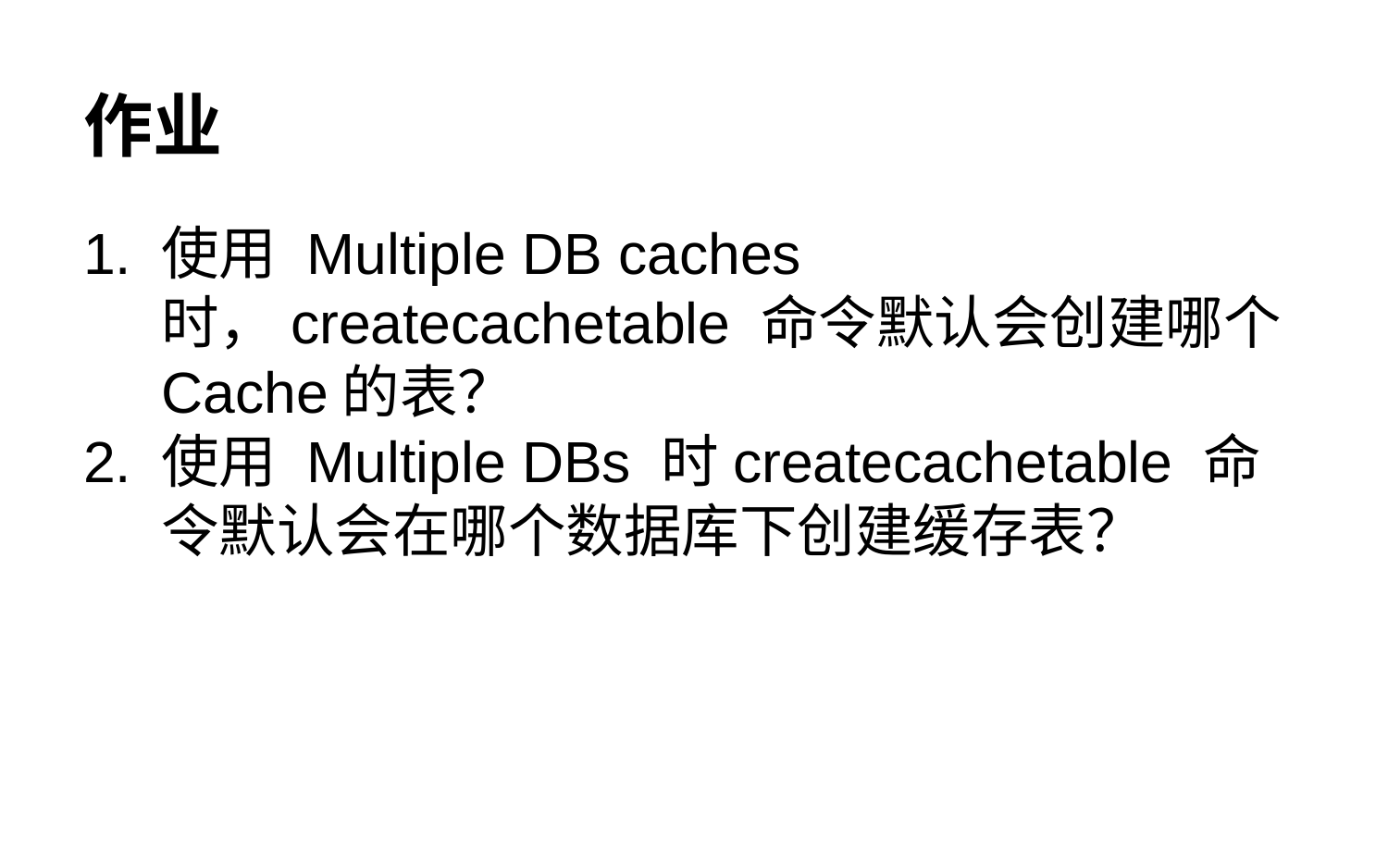

# 作业
使用 Multiple DB caches 时，createcachetable 命令默认会创建哪个Cache的表？
使用 Multiple DBs 时createcachetable 命令默认会在哪个数据库下创建缓存表？